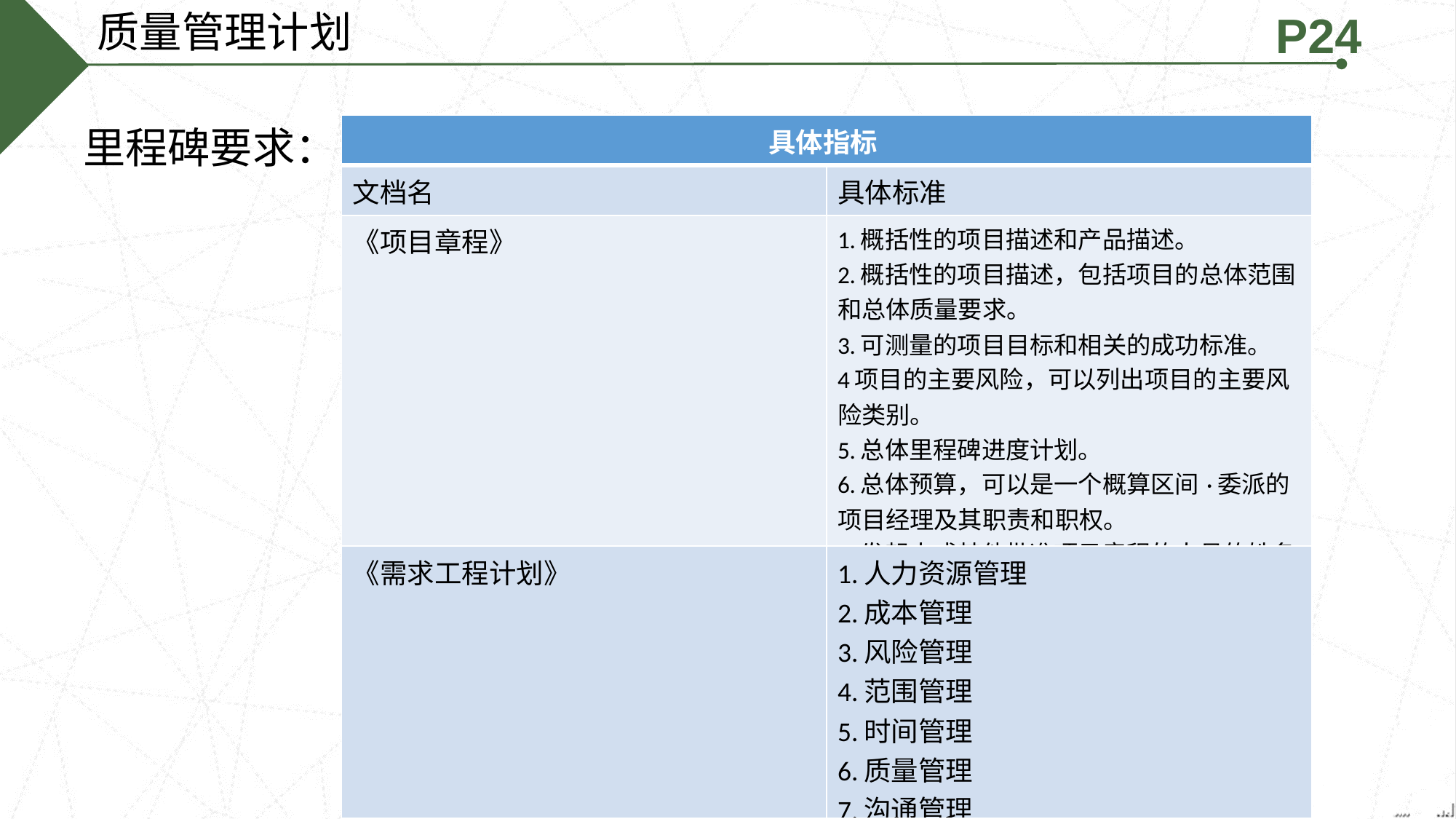

质量管理计划
P24

| 具体指标 |  |
| --- | --- |
| 文档名 | 具体标准 |
| 《项目章程》 | 1.概括性的项目描述和产品描述。 2.概括性的项目描述，包括项目的总体范围和总体质量要求。 3.可测量的项目目标和相关的成功标准。 4项目的主要风险，可以列出项目的主要风险类别。 5.总体里程碑进度计划。 6.总体预算，可以是一个概算区间·委派的项目经理及其职责和职权。 7.发起人或其他批准项目章程的人员的姓名和职权。 |
| 《需求工程计划》 | 1.人力资源管理 2.成本管理 3.风险管理 4.范围管理 5.时间管理 6.质量管理 7.沟通管理 |
里程碑要求：